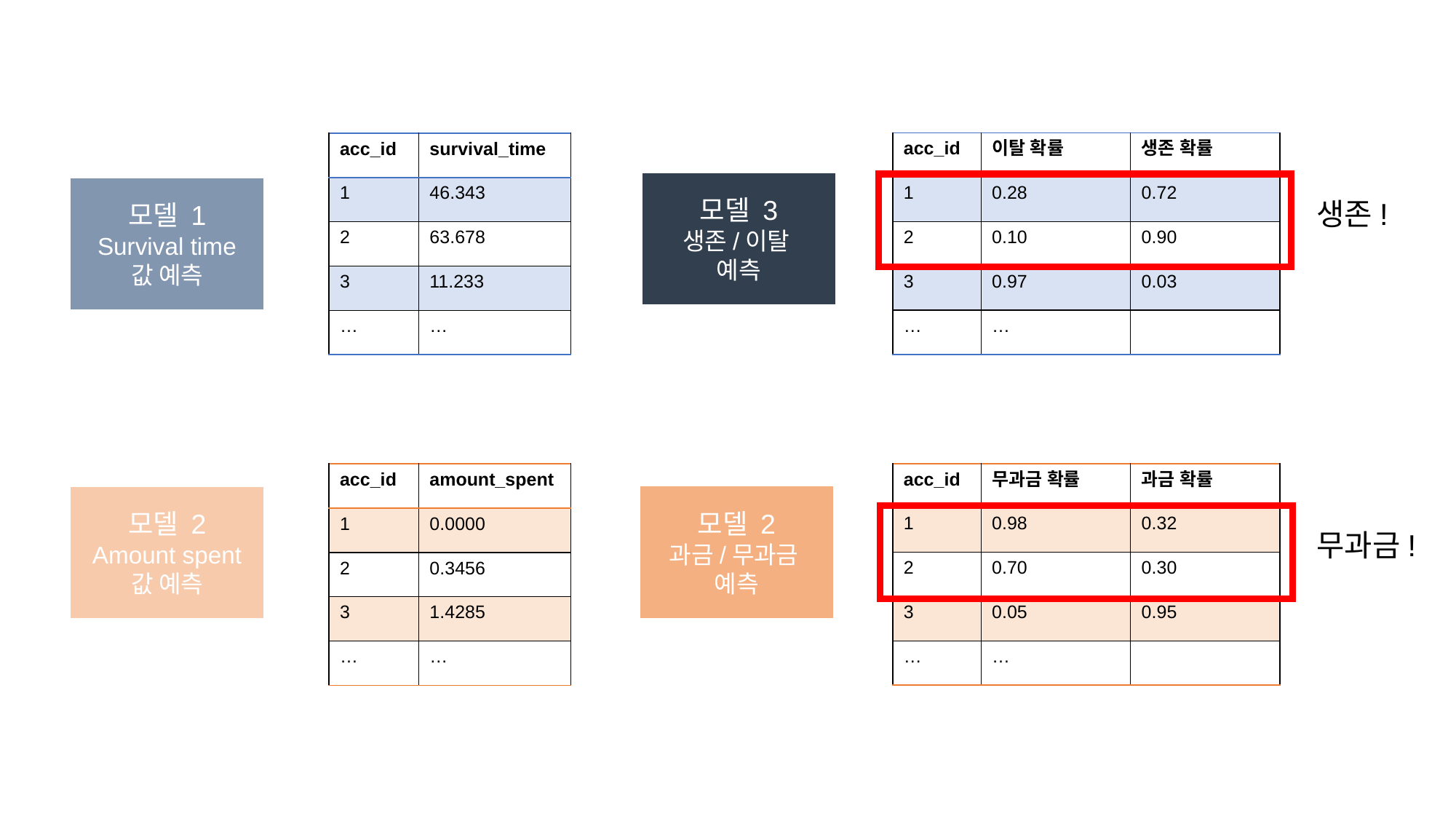

| acc\_id | 이탈 확률 | 생존 확률 |
| --- | --- | --- |
| 1 | 0.28 | 0.72 |
| 2 | 0.10 | 0.90 |
| 3 | 0.97 | 0.03 |
| … | … |  |
| acc\_id | survival\_time |
| --- | --- |
| 1 | 46.343 |
| 2 | 63.678 |
| 3 | 11.233 |
| … | … |
모델 3
생존/이탈
예측

모델 1
Survival time 값 예측
생존!
| acc\_id | 무과금 확률 | 과금 확률 |
| --- | --- | --- |
| 1 | 0.98 | 0.32 |
| 2 | 0.70 | 0.30 |
| 3 | 0.05 | 0.95 |
| … | … |  |
| acc\_id | amount\_spent |
| --- | --- |
| 1 | 0.0000 |
| 2 | 0.3456 |
| 3 | 1.4285 |
| … | … |
모델 2
과금/무과금
예측
모델 2
Amount spent
값 예측

무과금!